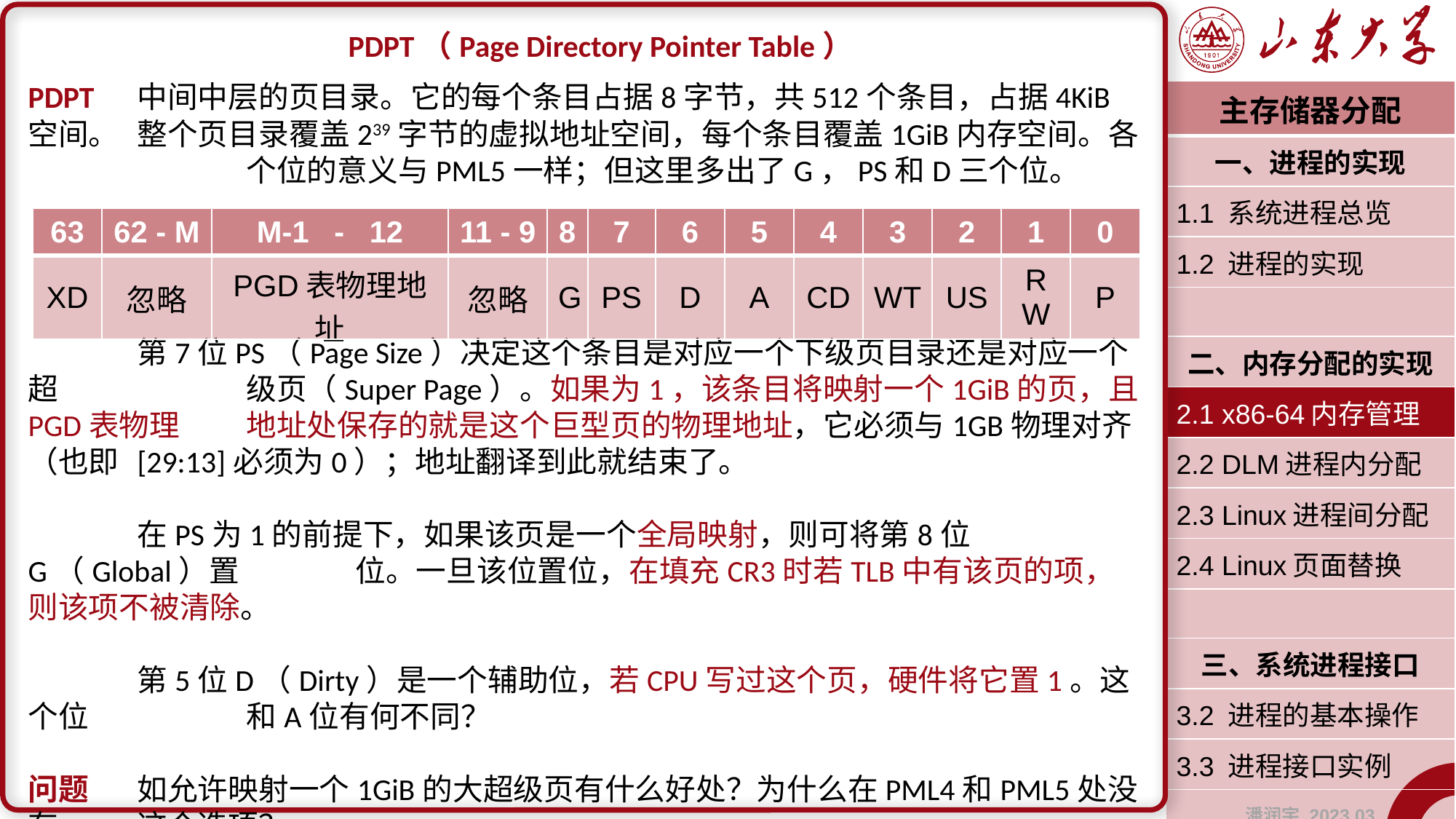

PDPT（Page Directory Pointer Table）
PDPT	中间中层的页目录。它的每个条目占据8字节，共512个条目，占据4KiB空间。	整个页目录覆盖239字节的虚拟地址空间，每个条目覆盖1GiB内存空间。各		个位的意义与PML5一样；但这里多出了G，PS和D三个位。

	第7位PS（Page Size）决定这个条目是对应一个下级页目录还是对应一个超		级页（Super Page）。如果为1，该条目将映射一个1GiB的页，且PGD表物理	地址处保存的就是这个巨型页的物理地址，它必须与1GB物理对齐（也即	[29:13]必须为0）；地址翻译到此就结束了。

	在PS为1的前提下，如果该页是一个全局映射，则可将第8位G（Global）置		位。一旦该位置位，在填充CR3时若TLB中有该页的项，则该项不被清除。

	第5位D（Dirty）是一个辅助位，若CPU写过这个页，硬件将它置1。这个位		和A位有何不同？

问题	如允许映射一个1GiB的大超级页有什么好处？为什么在PML4和PML5处没有	这个选项？
| 主存储器分配 |
| --- |
| 一、进程的实现 |
| 1.1 系统进程总览 |
| 1.2 进程的实现 |
|  |
| 二、内存分配的实现 |
| 2.1 x86-64内存管理 |
| 2.2 DLM进程内分配 |
| 2.3 Linux进程间分配 |
| 2.4 Linux页面替换 |
|  |
| 三、系统进程接口 |
| 3.2 进程的基本操作 |
| 3.3 进程接口实例 |
| 潘润宇 2023.03 |
| 63 | 62 - M | M-1 - 12 | 11 - 9 | 8 | 7 | 6 | 5 | 4 | 3 | 2 | 1 | 0 |
| --- | --- | --- | --- | --- | --- | --- | --- | --- | --- | --- | --- | --- |
| XD | 忽略 | PGD表物理地址 | 忽略 | G | PS | D | A | CD | WT | US | RW | P |